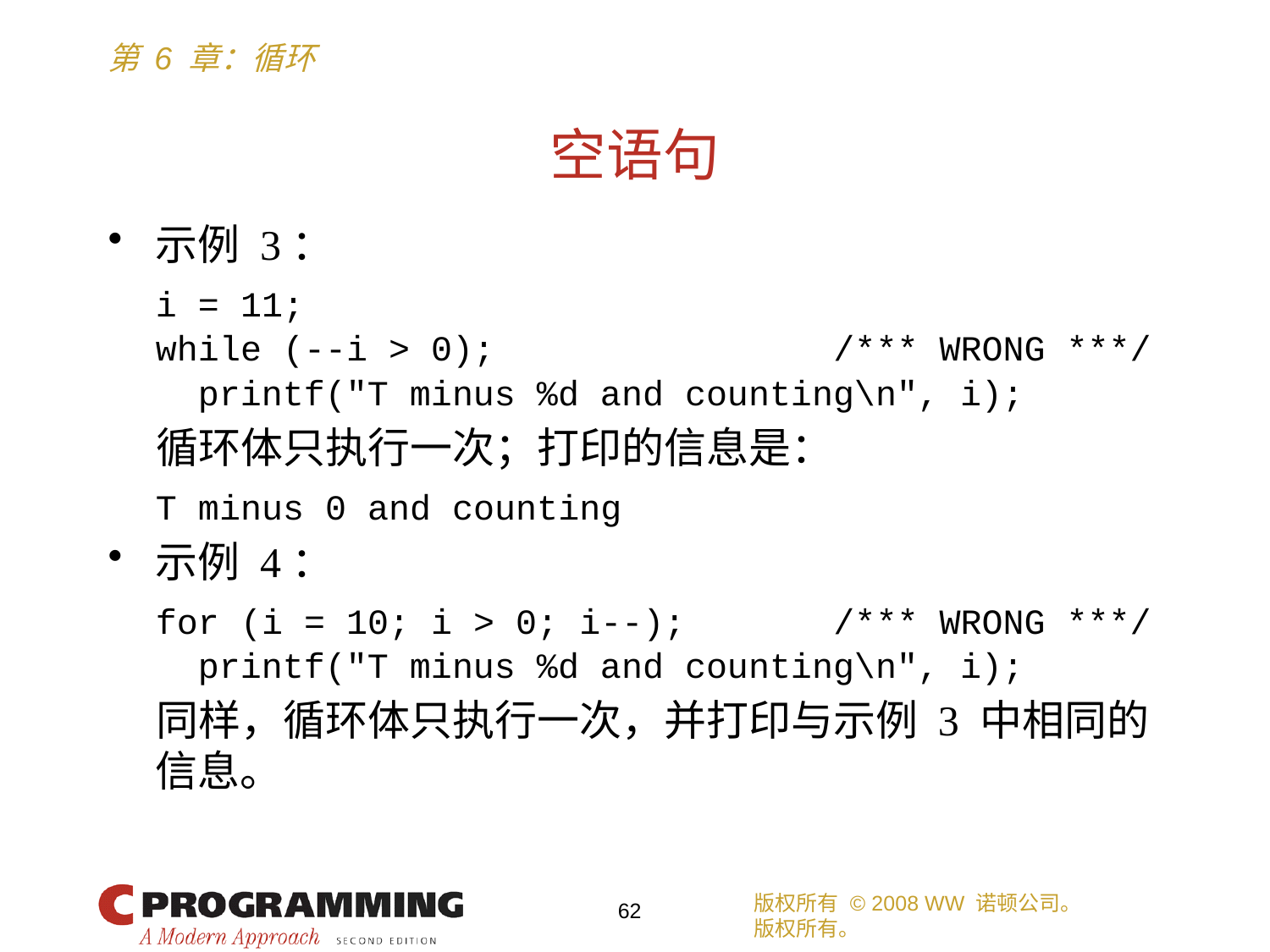

# 空语句
示例 3：
	i = 11;
	while (--i > 0);                /*** WRONG ***/
	  printf("T minus %d and counting\n", i);
    循环体只执行一次；打印的信息是：
	T minus 0 and counting
示例 4：
	for (i = 10; i > 0; i--);       /*** WRONG ***/
	  printf("T minus %d and counting\n", i);
    同样，循环体只执行一次，并打印与示例 3 中相同的信息。
版权所有 © 2008 WW 诺顿公司。
版权所有。
62